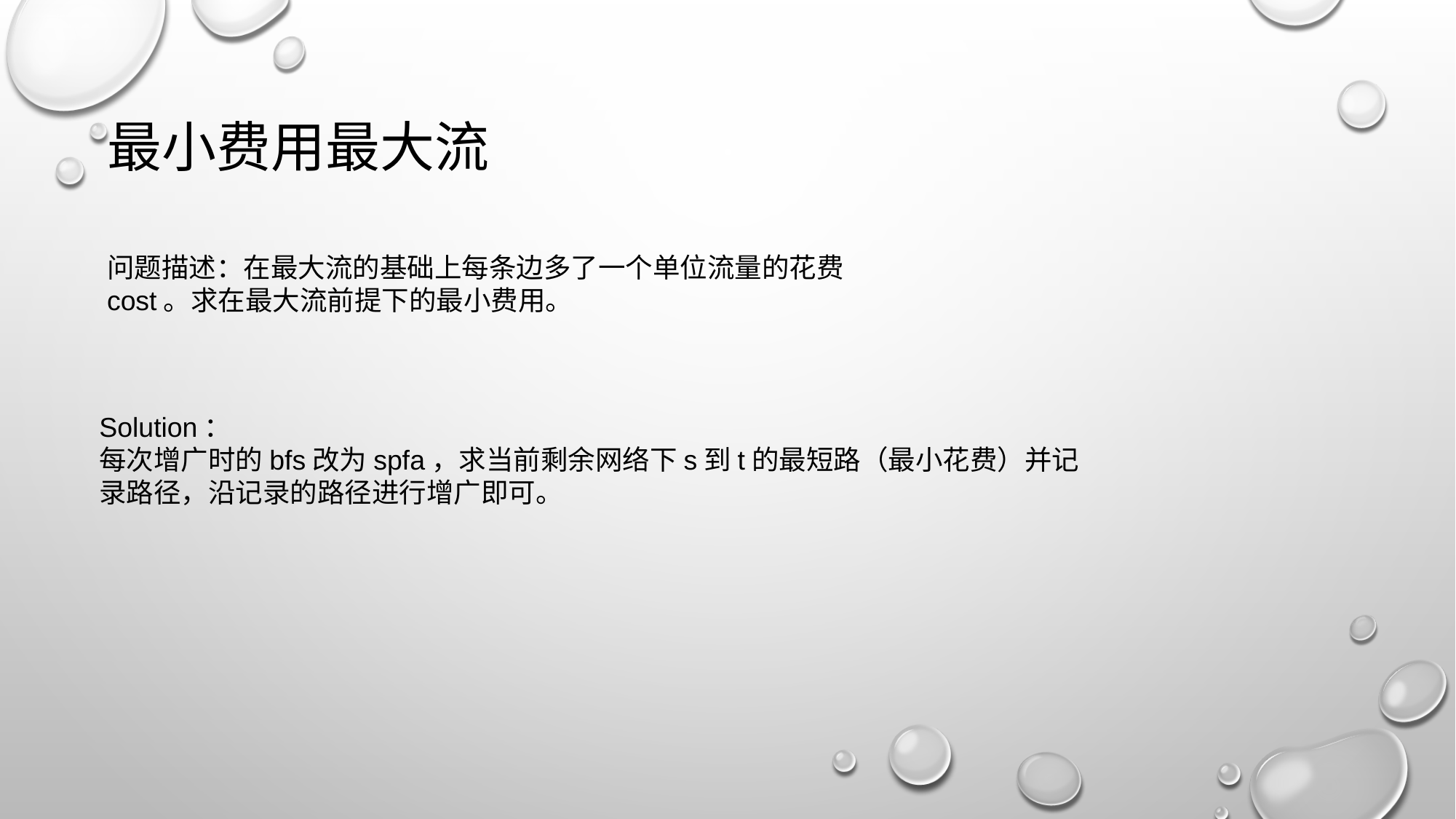

# 最小费用最大流
问题描述：在最大流的基础上每条边多了一个单位流量的花费cost。求在最大流前提下的最小费用。
Solution：
每次增广时的bfs改为spfa，求当前剩余网络下s到t的最短路（最小花费）并记录路径，沿记录的路径进行增广即可。